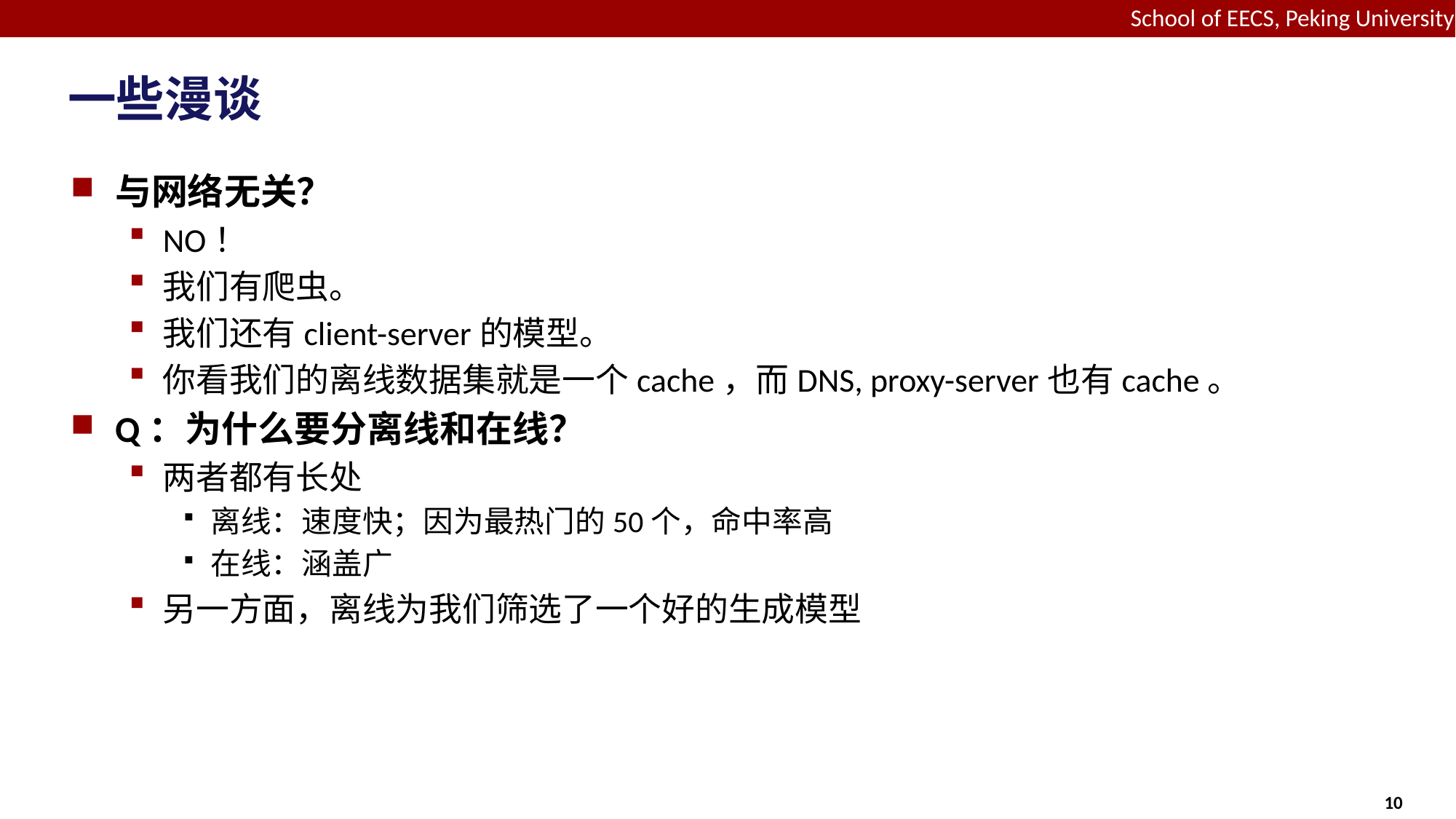

# 一些漫谈
与网络无关？
NO！
我们有爬虫。
我们还有client-server的模型。
你看我们的离线数据集就是一个cache，而DNS, proxy-server也有cache。
Q：为什么要分离线和在线？
两者都有长处
离线：速度快；因为最热门的50个，命中率高
在线：涵盖广
另一方面，离线为我们筛选了一个好的生成模型